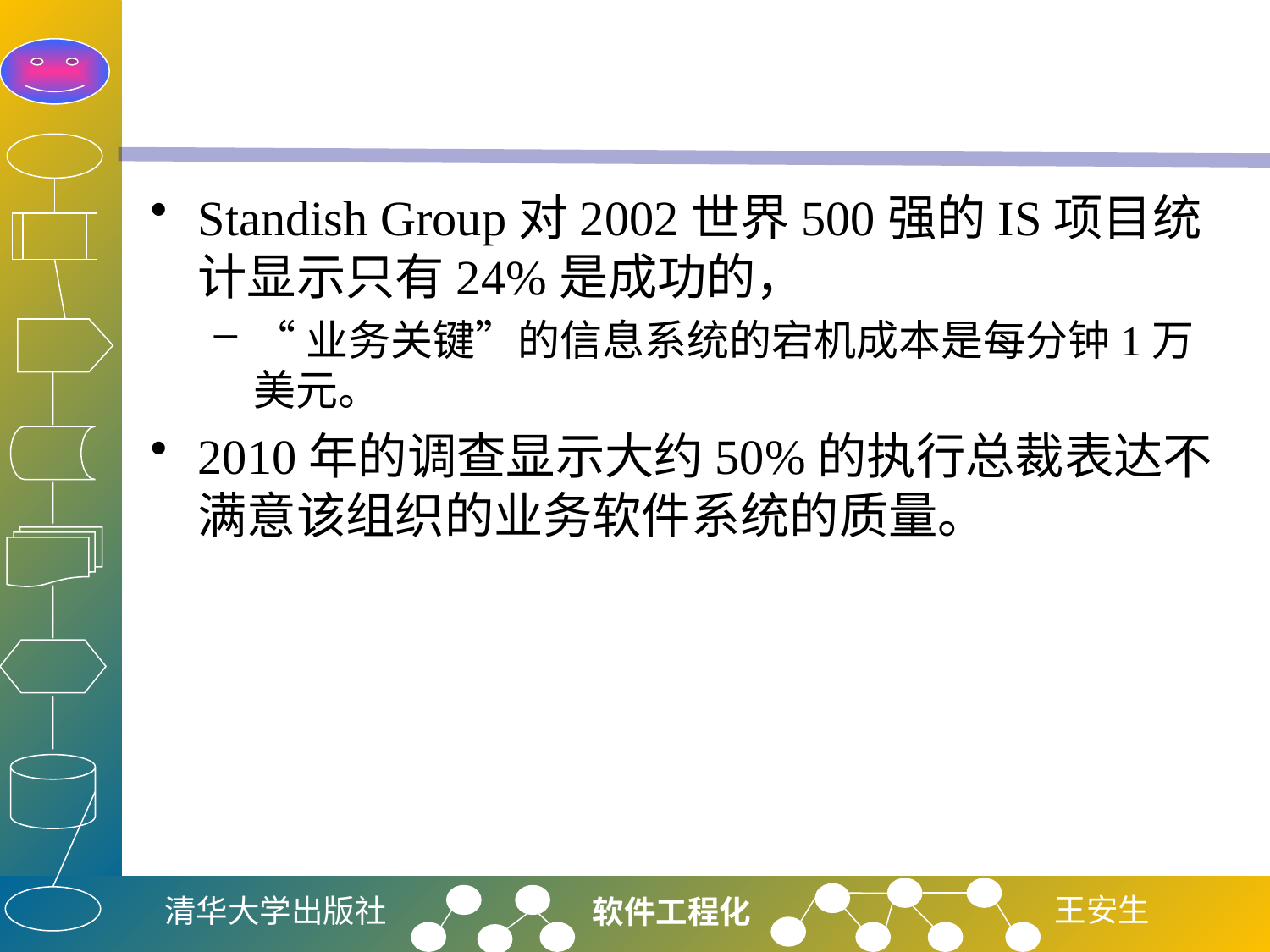

#
Standish Group对2002世界500强的IS项目统计显示只有24%是成功的，
“业务关键”的信息系统的宕机成本是每分钟1万美元。
2010年的调查显示大约50%的执行总裁表达不满意该组织的业务软件系统的质量。